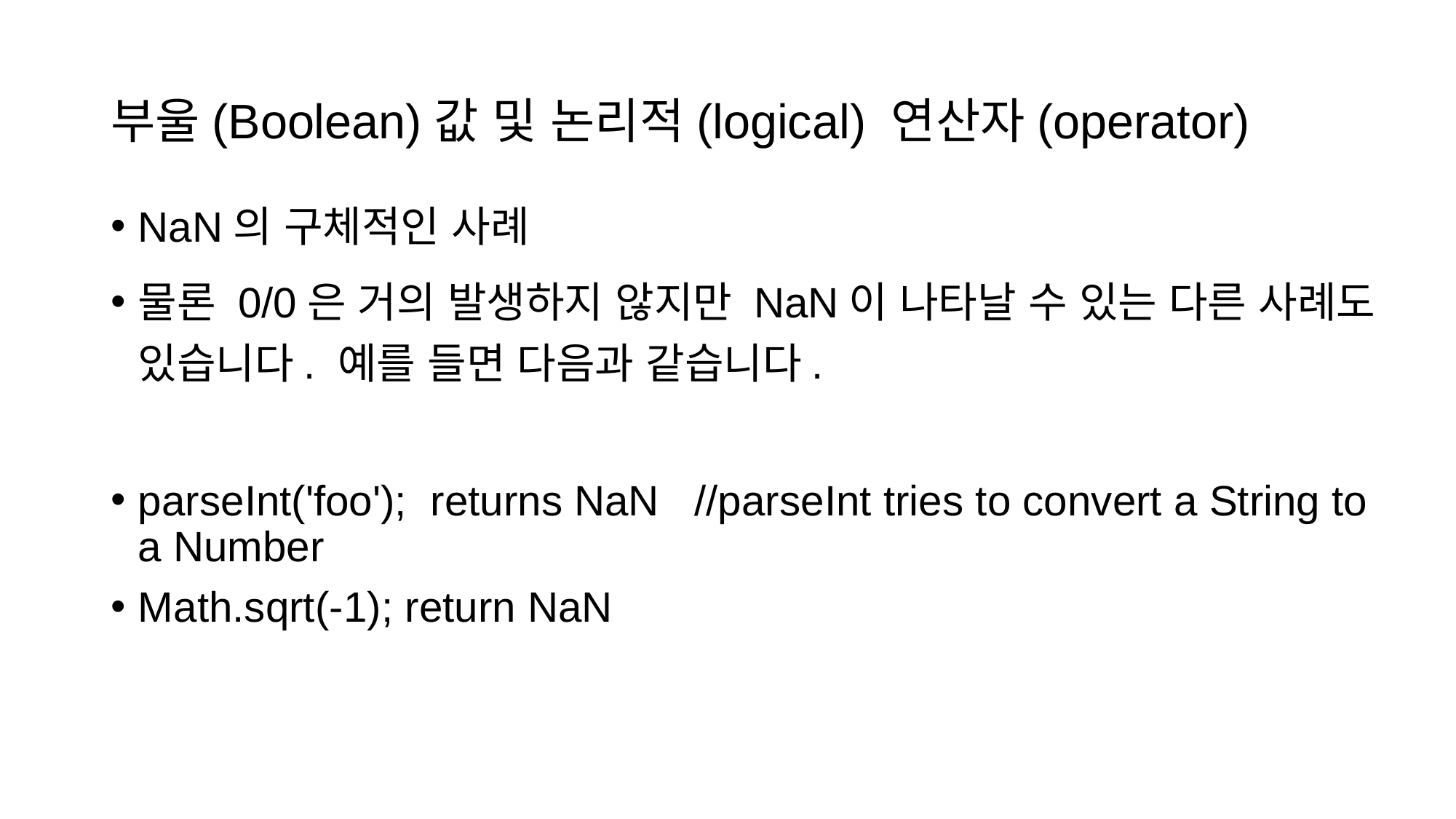

# 부울(Boolean)값 및 논리적(logical) 연산자(operator)
NaN의 구체적인 사례
물론 0/0은 거의 발생하지 않지만 NaN이 나타날 수 있는 다른 사례도 있습니다. 예를 들면 다음과 같습니다.

parseInt('foo');  returns NaN   //parseInt tries to convert a String to a Number
Math.sqrt(-1); return NaN